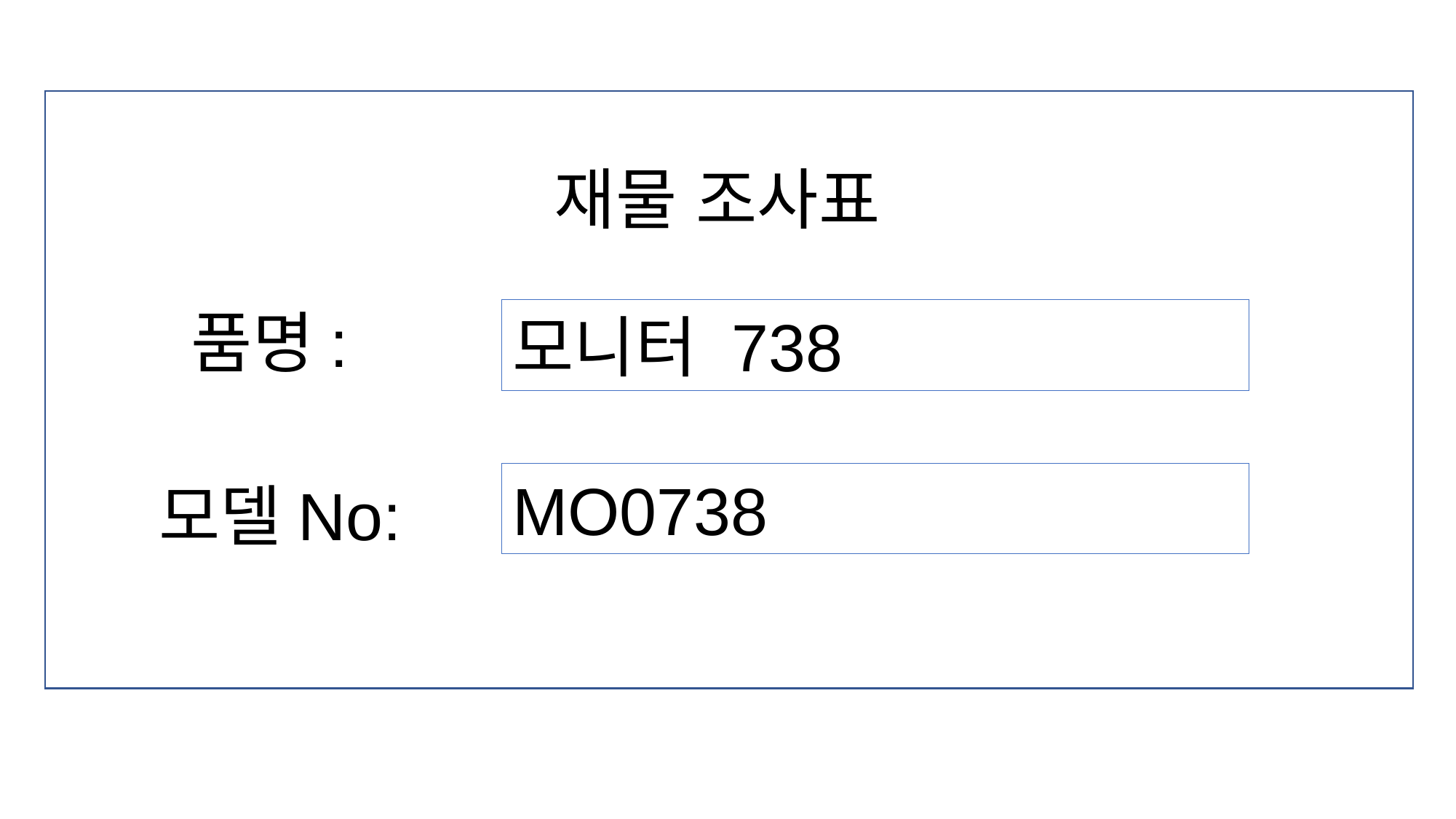

재물 조사표
품명:
모니터 738
MO0738
모델No: